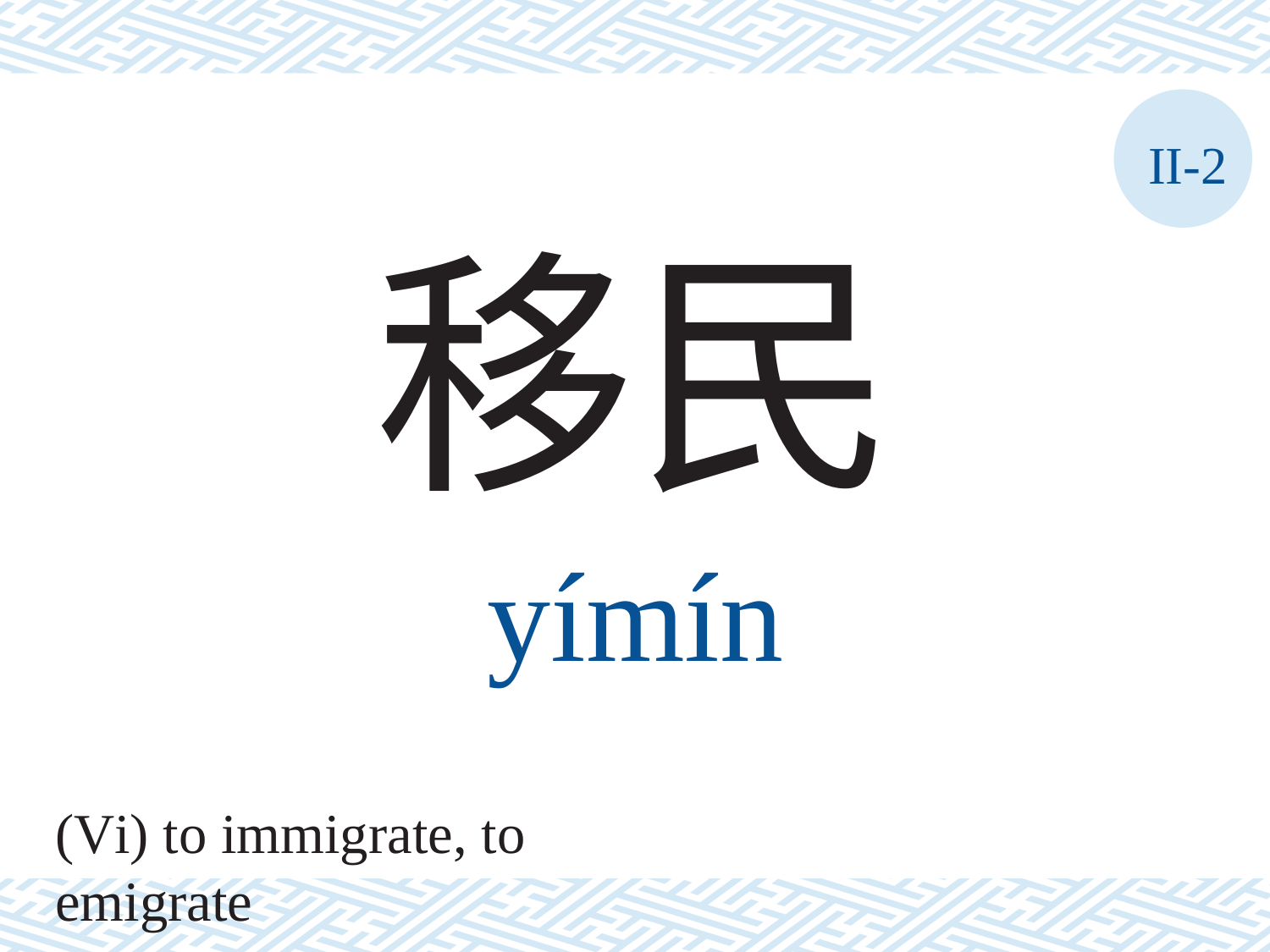

II-2
移民
yímín
(Vi) to immigrate, to emigrate